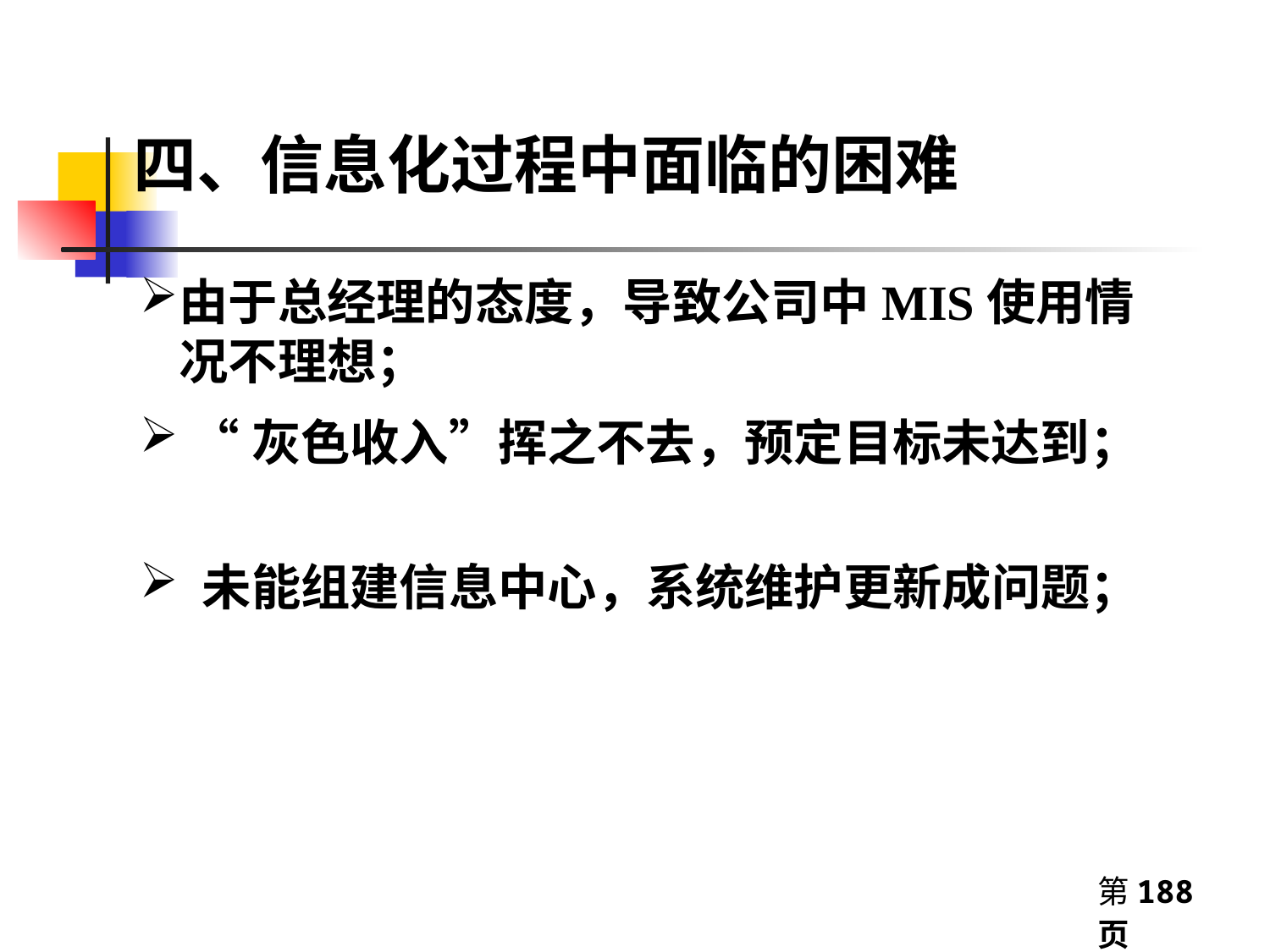

四、信息化过程中面临的困难
由于总经理的态度，导致公司中MIS使用情况不理想；
 “灰色收入”挥之不去，预定目标未达到；
 未能组建信息中心，系统维护更新成问题；